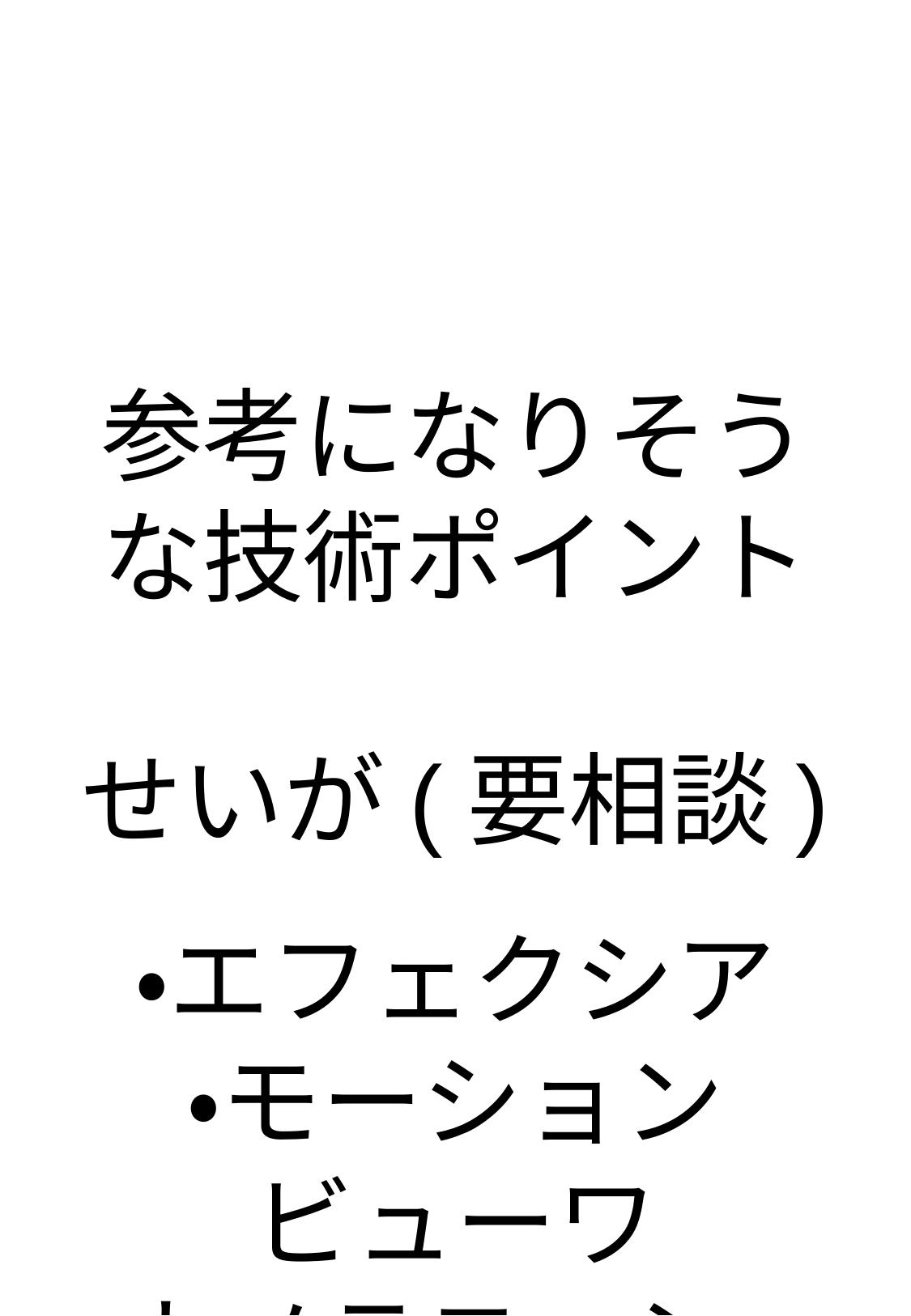

参考になりそうな技術ポイント

せいが(要相談)
・エフェクシア
・モーションビューワ
・カメラモーション